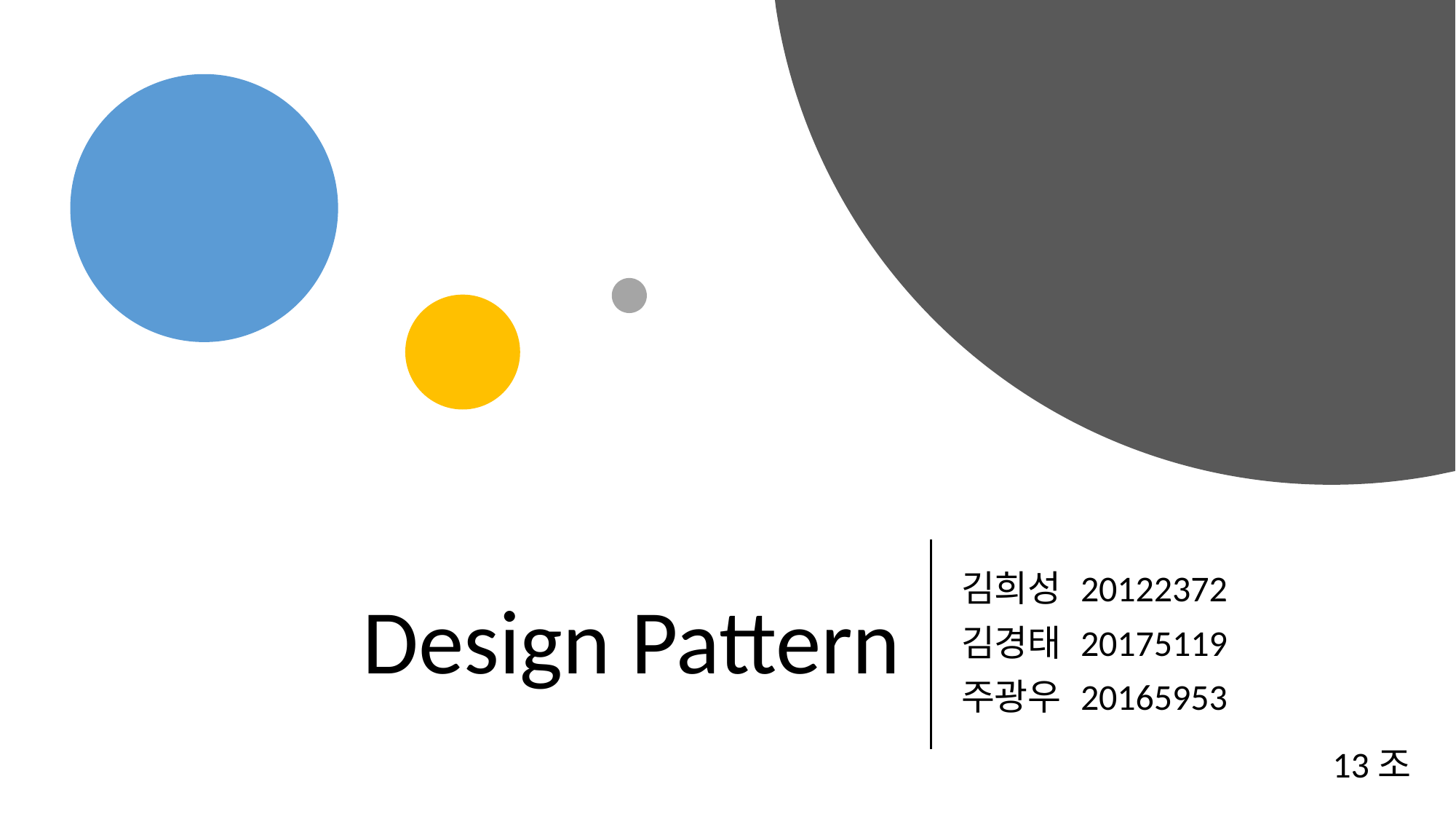

# Design Pattern
김희성 20122372
김경태 20175119
주광우 20165953
13조